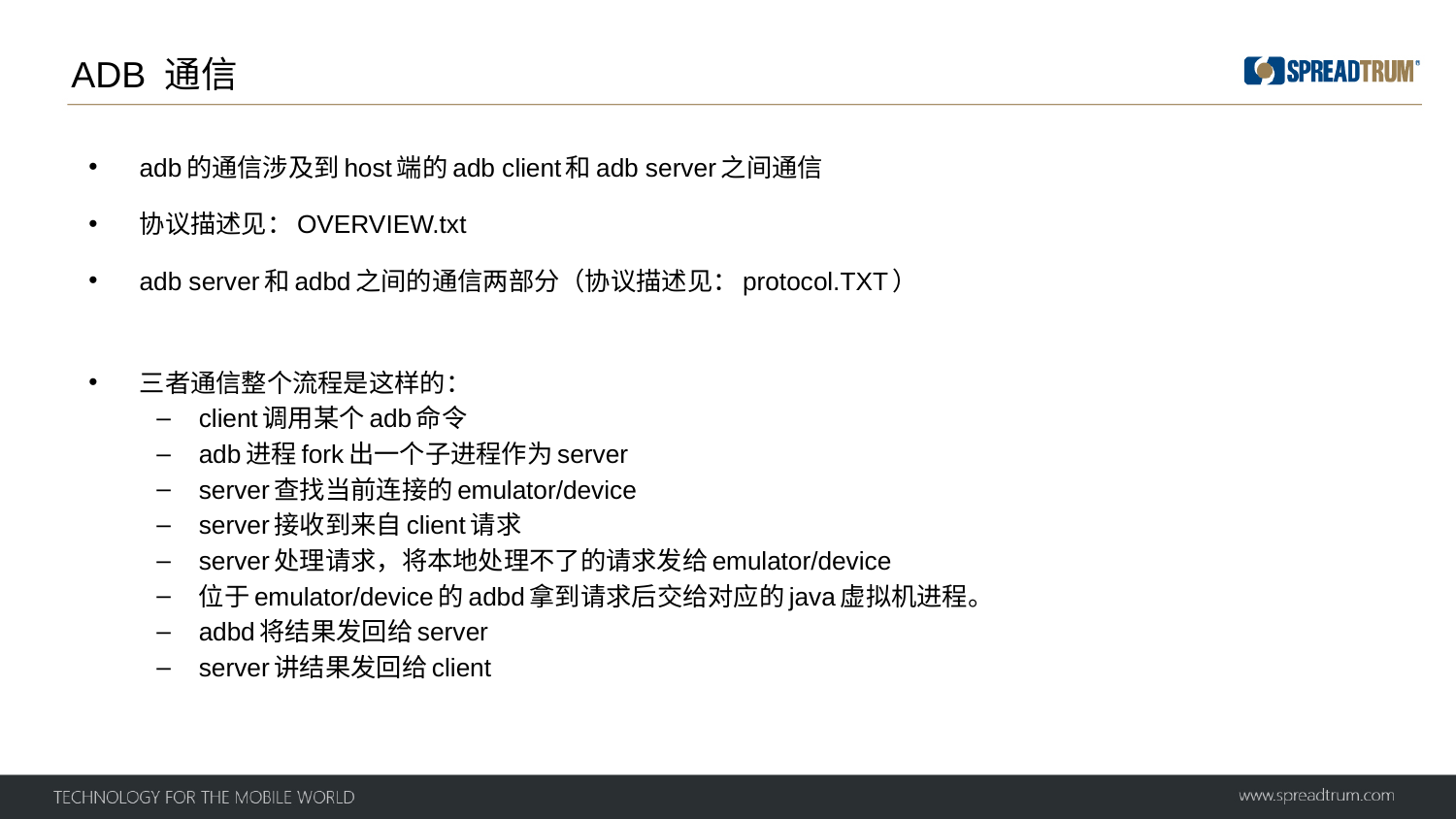

# ADB 通信
adb的通信涉及到host端的adb client和adb server之间通信
协议描述见：OVERVIEW.txt
adb server和adbd之间的通信两部分（协议描述见：protocol.TXT）

三者通信整个流程是这样的：
client调用某个adb命令
adb进程fork出一个子进程作为server
server查找当前连接的emulator/device
server接收到来自client请求
server处理请求，将本地处理不了的请求发给emulator/device
位于emulator/device的adbd拿到请求后交给对应的java虚拟机进程。
adbd将结果发回给server
server讲结果发回给client